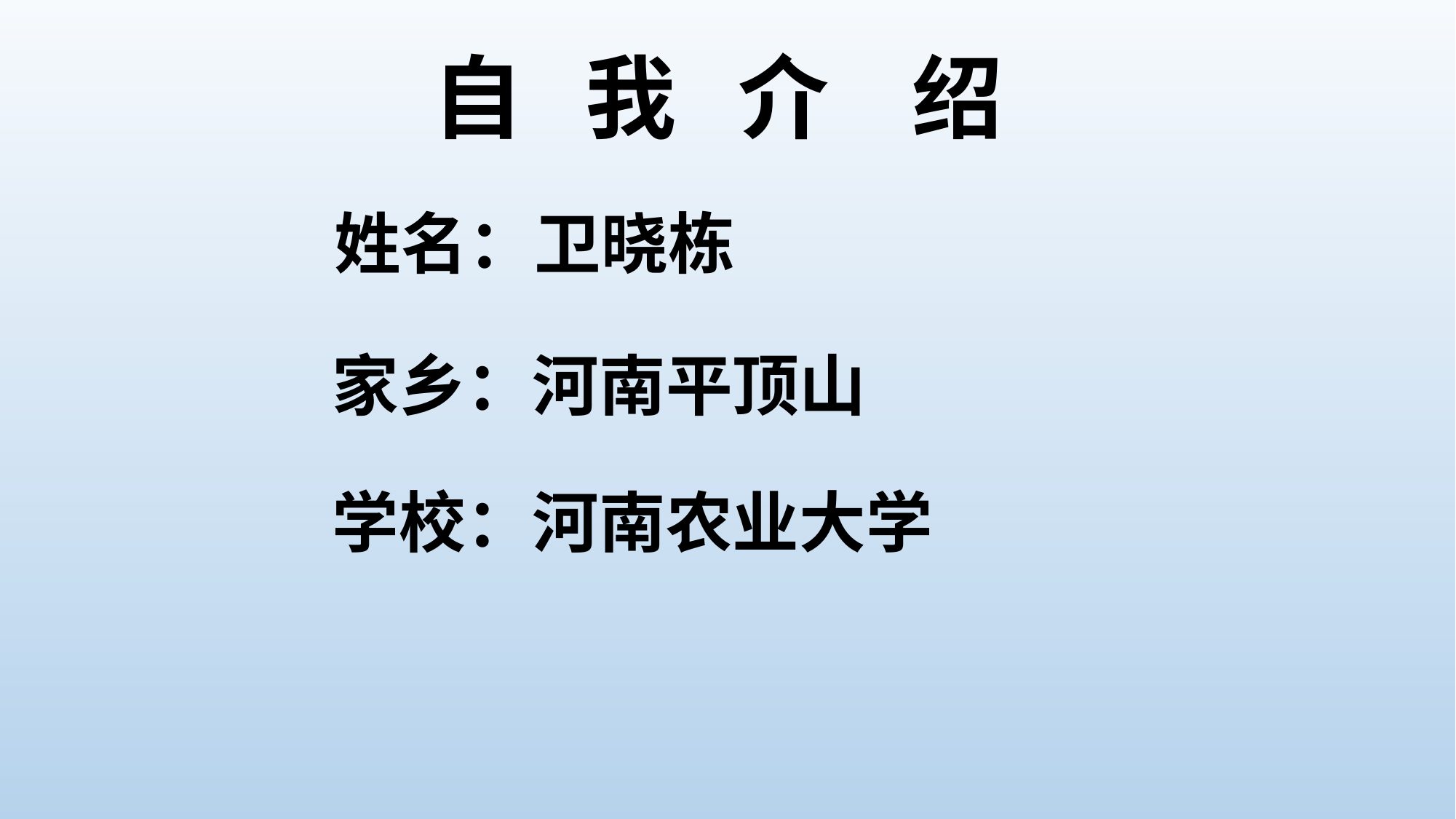

自   我   介    绍
姓名：卫晓栋
家乡：河南平顶山
学校：河南农业大学